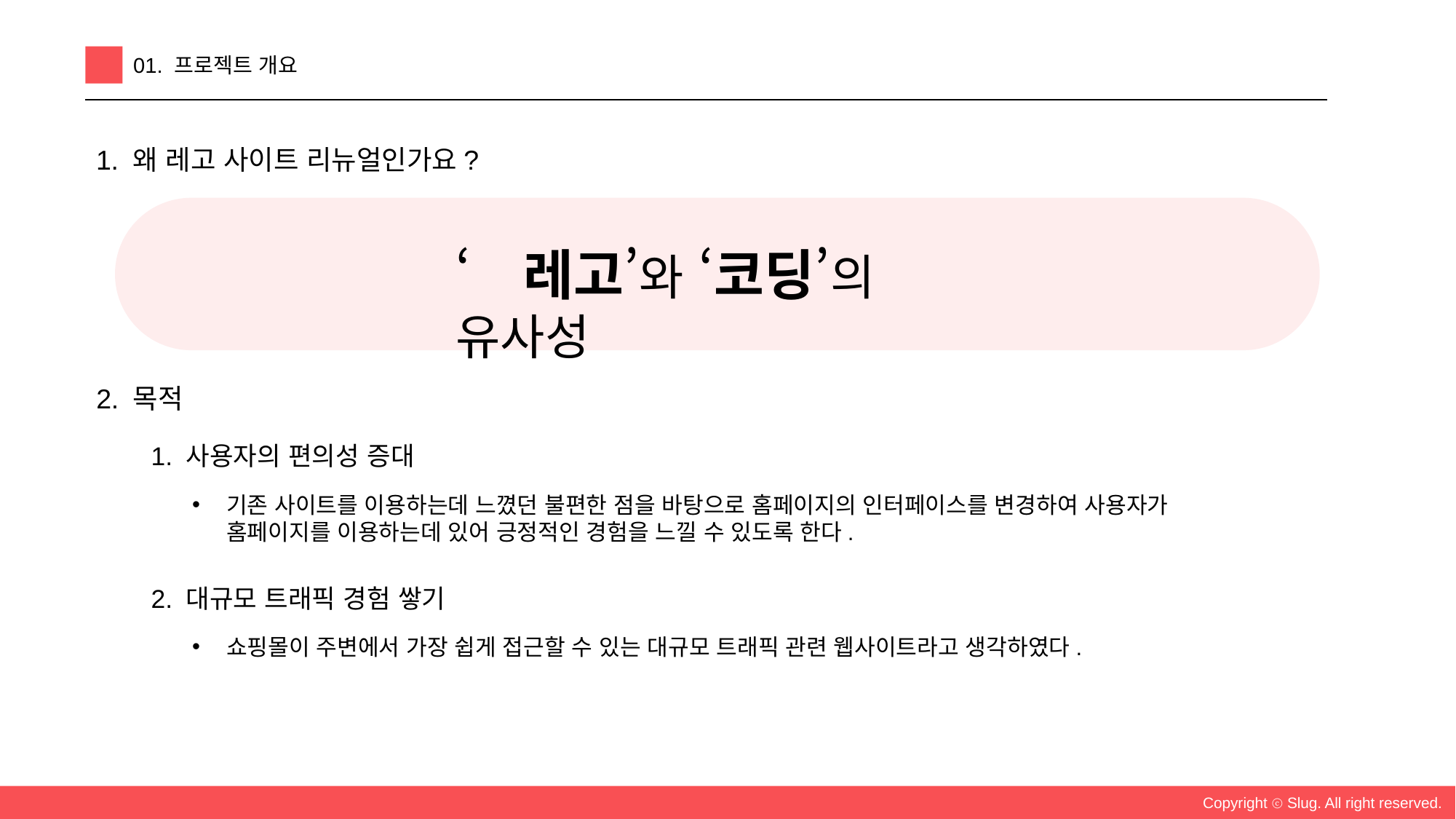

01. 프로젝트 개요
1. 왜 레고 사이트 리뉴얼인가요?

‘레고’와 ‘코딩’의 유사성
2. 목적
1. 사용자의 편의성 증대
기존 사이트를 이용하는데 느꼈던 불편한 점을 바탕으로 홈페이지의 인터페이스를 변경하여 사용자가 홈페이지를 이용하는데 있어 긍정적인 경험을 느낄 수 있도록 한다.
2. 대규모 트래픽 경험 쌓기
쇼핑몰이 주변에서 가장 쉽게 접근할 수 있는 대규모 트래픽 관련 웹사이트라고 생각하였다.

Copyright ⓒ Slug. All right reserved.